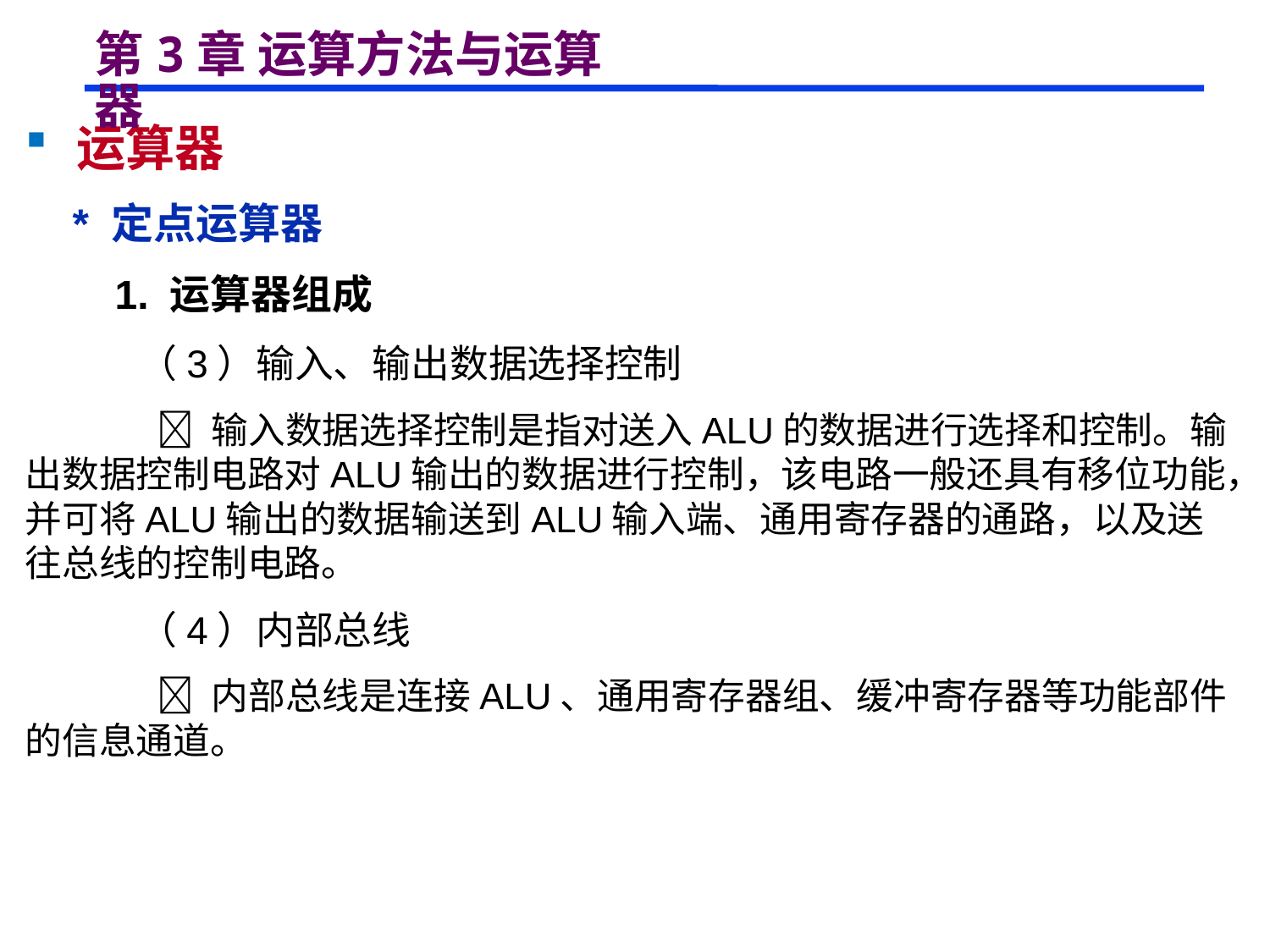

# 第3章 运算方法与运算器
 运算器
    * 定点运算器
        1. 运算器组成
            （3）输入、输出数据选择控制
                ♦ 输入数据选择控制是指对送入ALU的数据进行选择和控制。输出数据控制电路对ALU输出的数据进行控制，该电路一般还具有移位功能，并可将ALU输出的数据输送到ALU输入端、通用寄存器的通路，以及送往总线的控制电路。
            （4）内部总线
                ♦ 内部总线是连接ALU、通用寄存器组、缓冲寄存器等功能部件的信息通道。